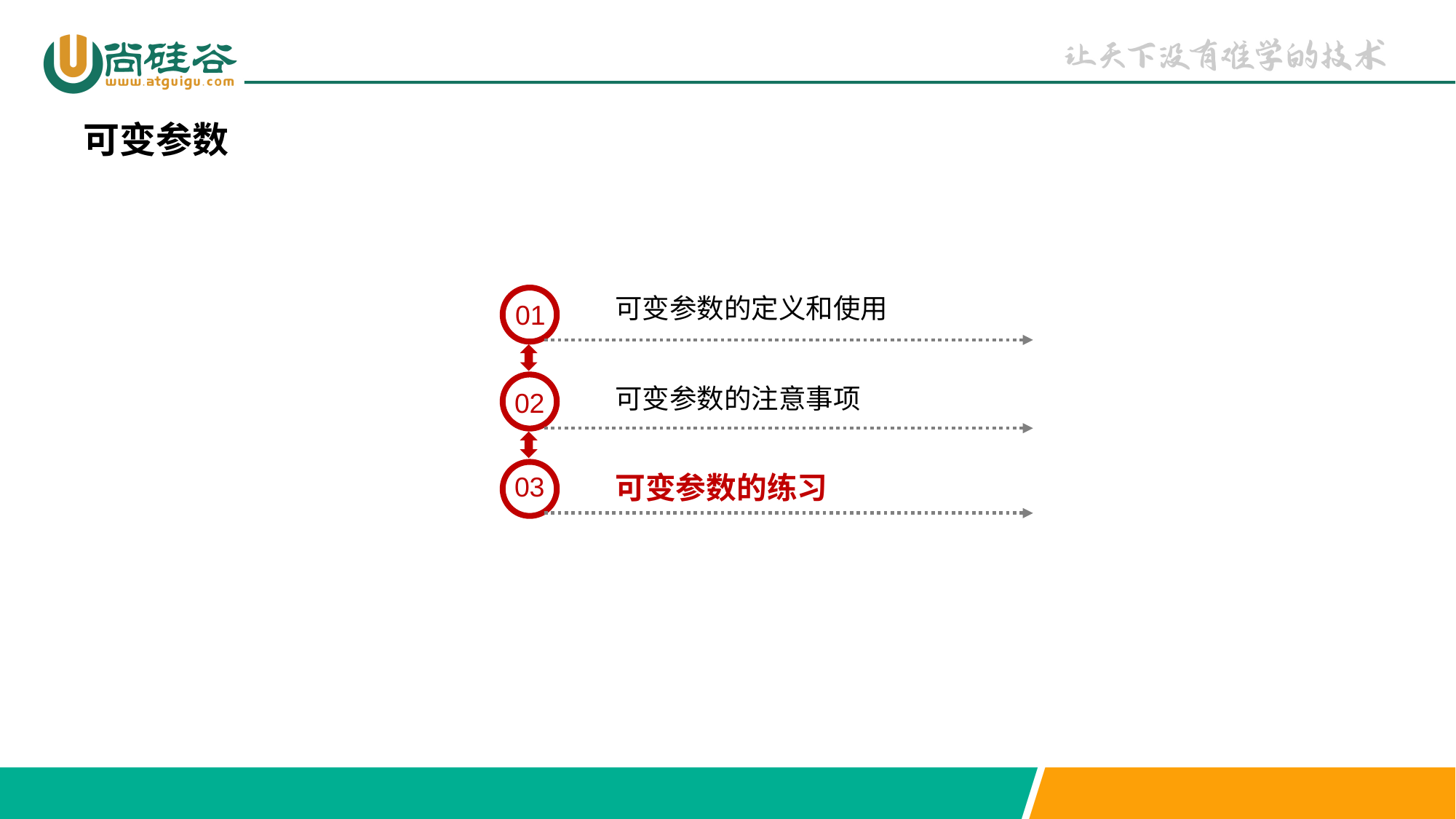

可变参数

可变参数的定义和使用
01

可变参数的注意事项
02

可变参数的练习
03